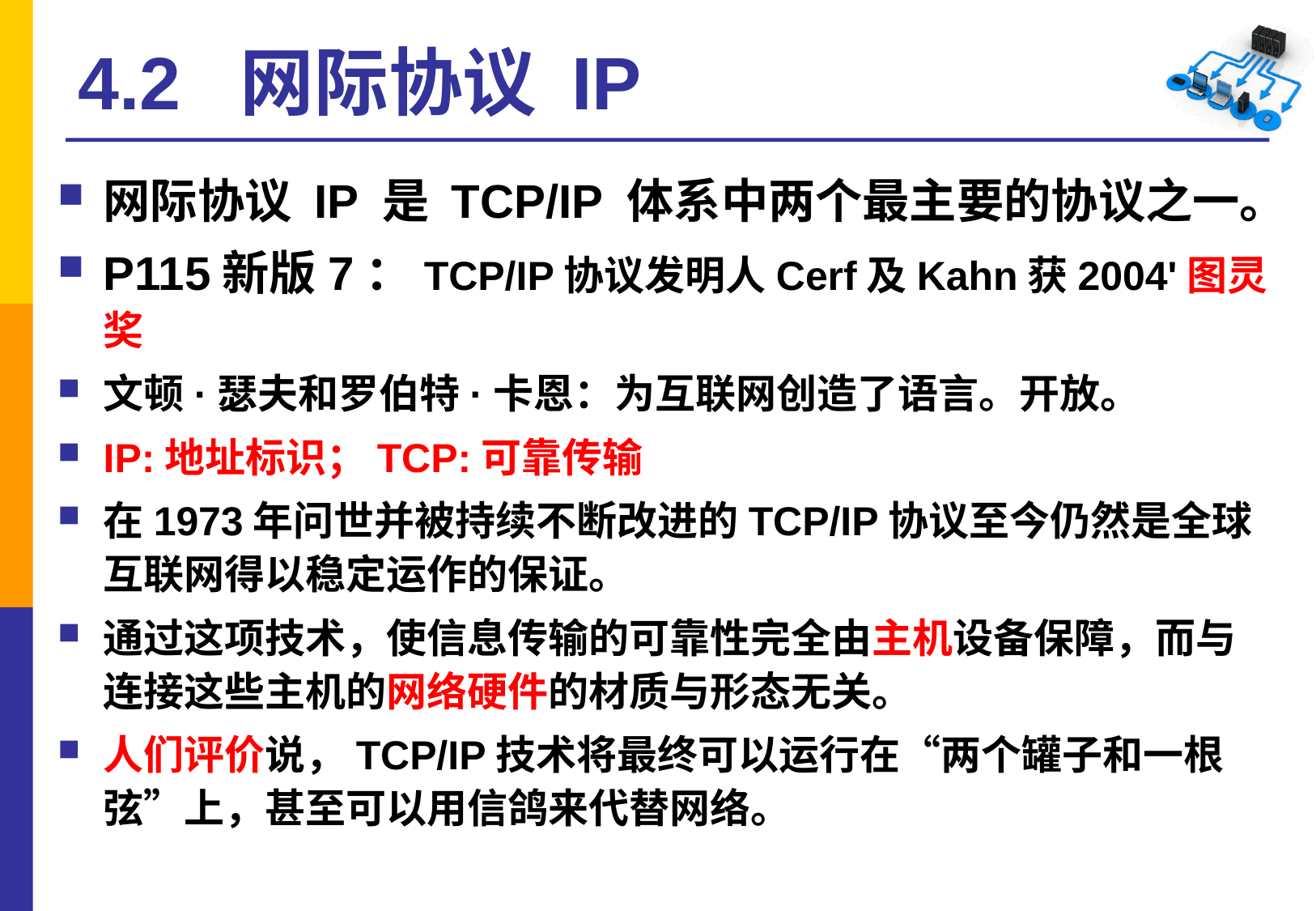

# 4.2  网际协议 IP
网际协议 IP 是 TCP/IP 体系中两个最主要的协议之一。
P115新版7：TCP/IP协议发明人Cerf及Kahn获2004'图灵奖
文顿·瑟夫和罗伯特·卡恩：为互联网创造了语言。开放。
IP:地址标识；TCP:可靠传输
在1973年问世并被持续不断改进的TCP/IP协议至今仍然是全球互联网得以稳定运作的保证。
通过这项技术，使信息传输的可靠性完全由主机设备保障，而与连接这些主机的网络硬件的材质与形态无关。
人们评价说，TCP/IP技术将最终可以运行在“两个罐子和一根弦”上，甚至可以用信鸽来代替网络。